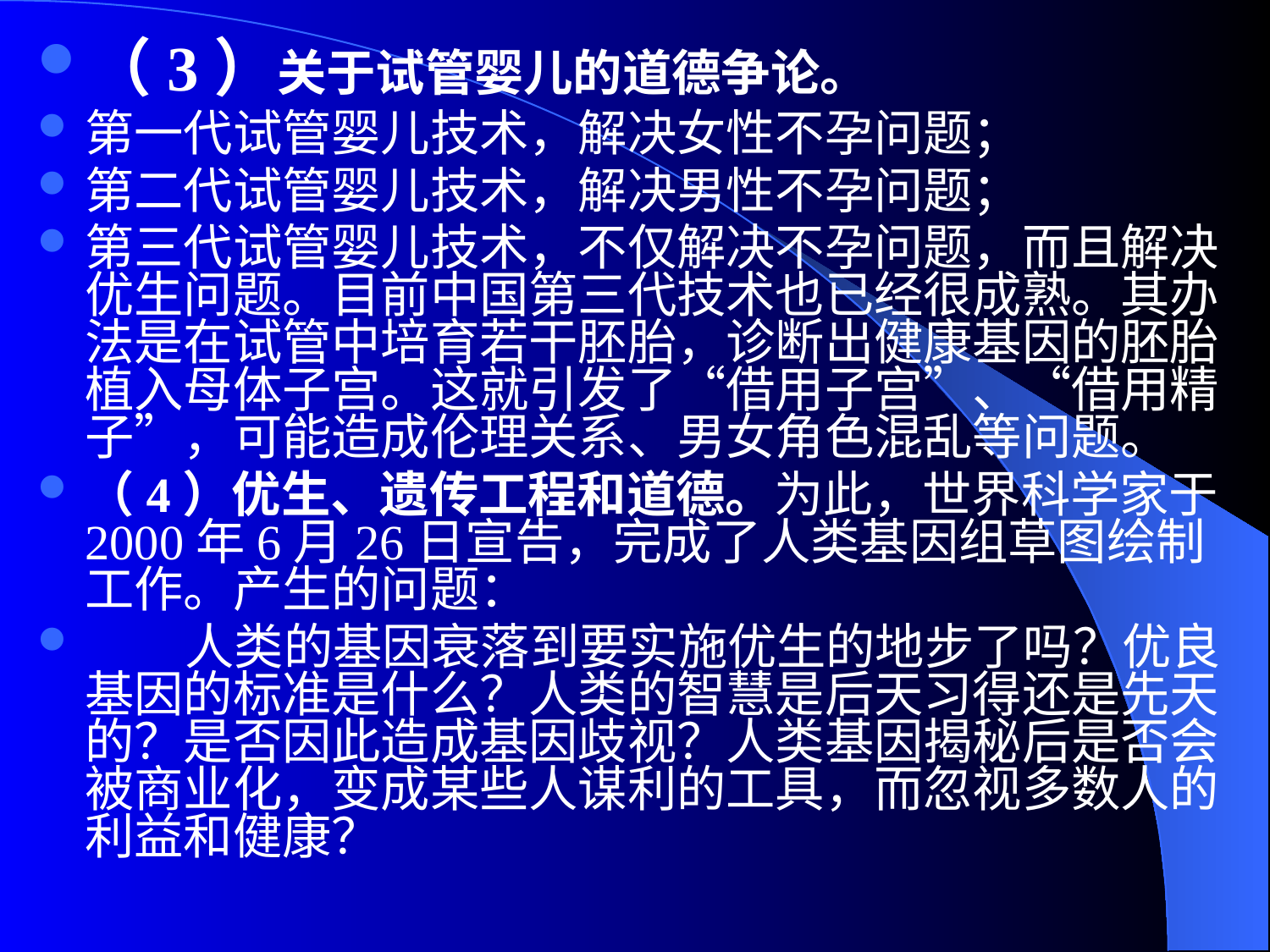

（3）关于试管婴儿的道德争论。
第一代试管婴儿技术，解决女性不孕问题；
第二代试管婴儿技术，解决男性不孕问题；
第三代试管婴儿技术，不仅解决不孕问题，而且解决优生问题。目前中国第三代技术也已经很成熟。其办法是在试管中培育若干胚胎，诊断出健康基因的胚胎植入母体子宫。这就引发了“借用子宫”、“借用精子”，可能造成伦理关系、男女角色混乱等问题。
（4）优生、遗传工程和道德。为此，世界科学家于2000年6月26日宣告，完成了人类基因组草图绘制工作。产生的问题：
        人类的基因衰落到要实施优生的地步了吗？优良基因的标准是什么？人类的智慧是后天习得还是先天的？是否因此造成基因歧视？人类基因揭秘后是否会被商业化，变成某些人谋利的工具，而忽视多数人的利益和健康？